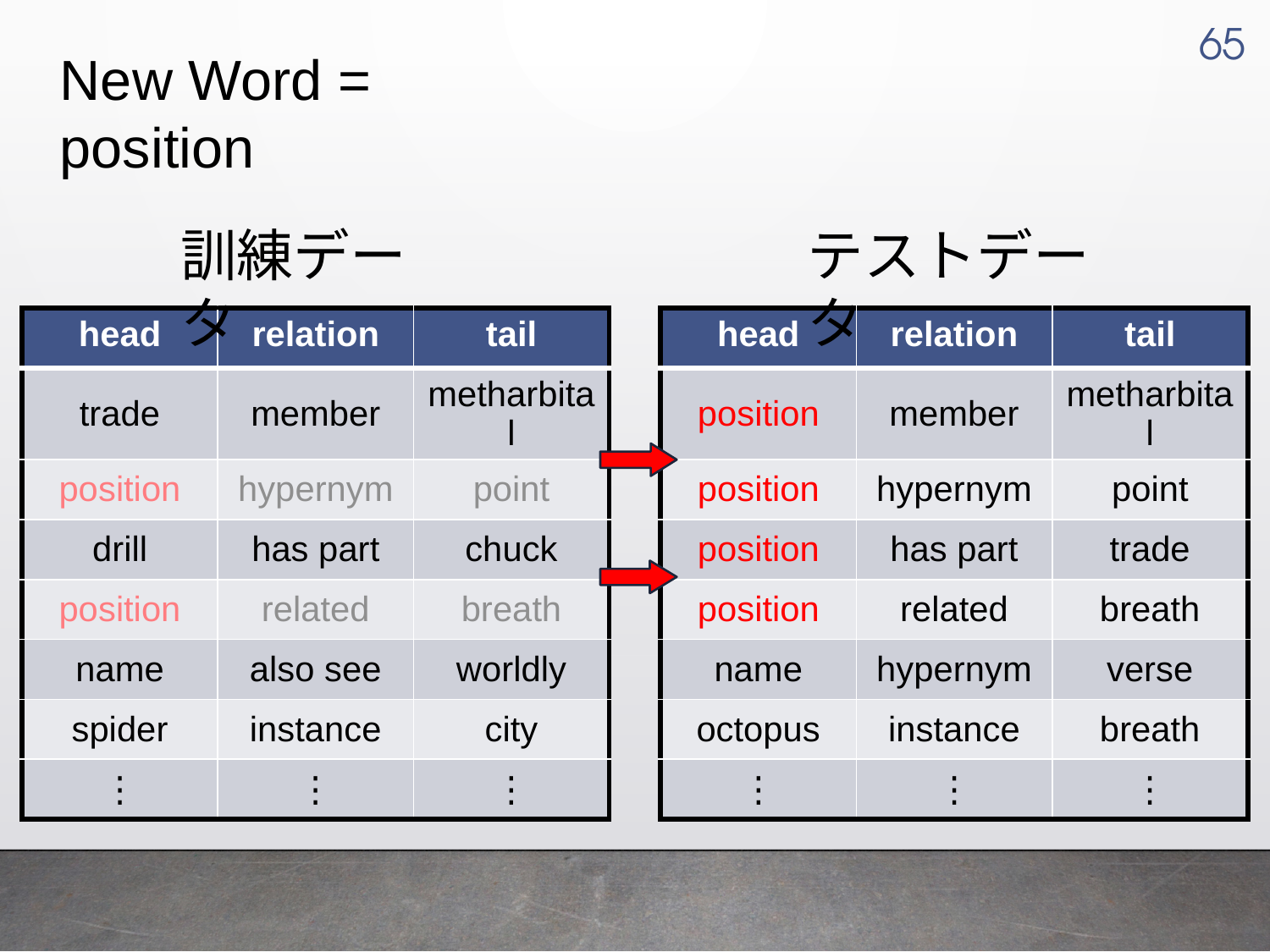

65
New Word = position
テストデータ
訓練データ
| head | relation | tail |
| --- | --- | --- |
| trade | member | metharbital |
| position | hypernym | point |
| drill | has part | chuck |
| position | related | breath |
| name | also see | worldly |
| spider | instance | city |
| ⋮ | ⋮ | ⋮ |
| head | relation | tail |
| --- | --- | --- |
| position | member | metharbital |
| position | hypernym | point |
| position | has part | trade |
| position | related | breath |
| name | hypernym | verse |
| octopus | instance | breath |
| ⋮ | ⋮ | ⋮ |